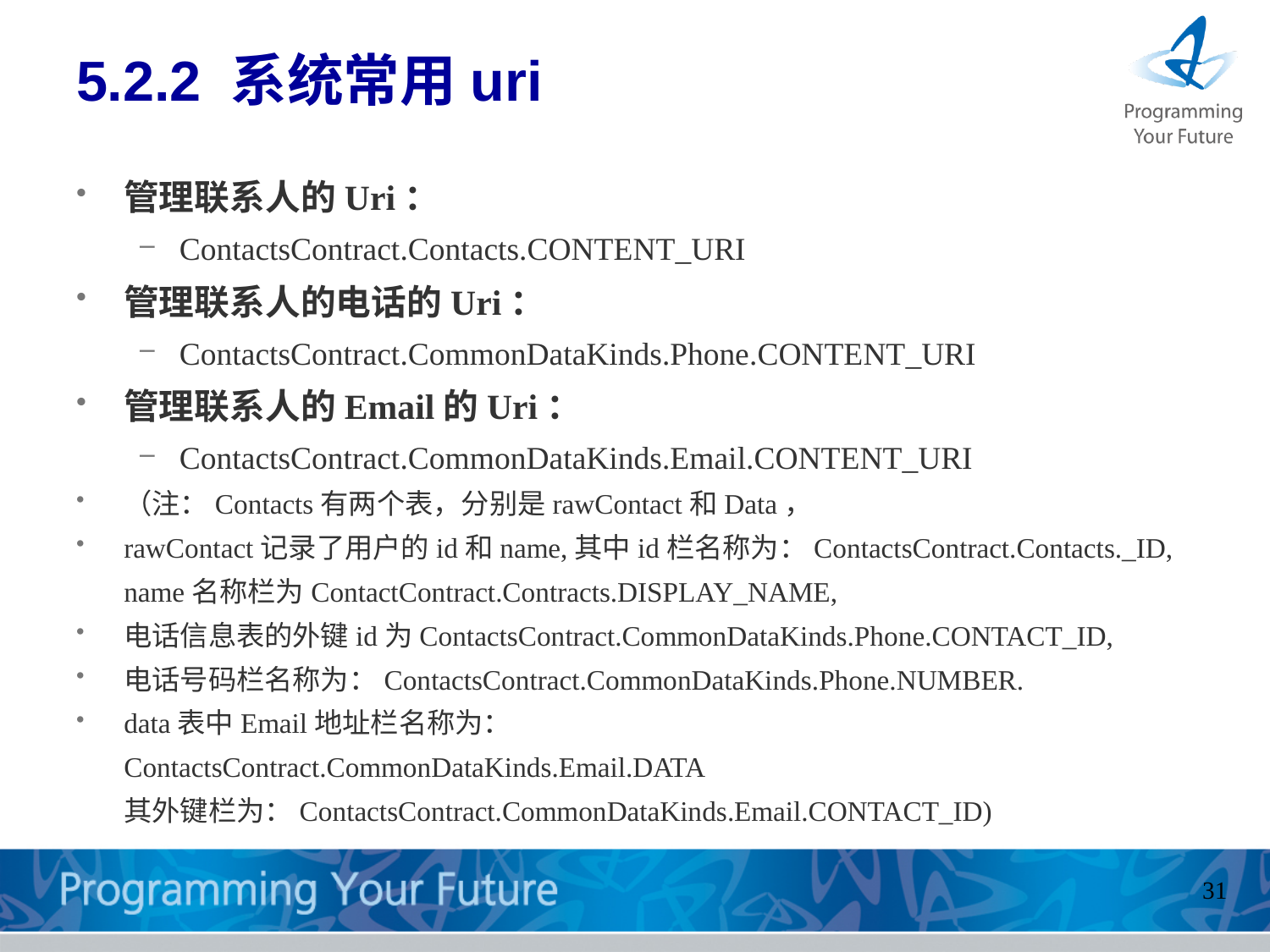

5.2.2 系统常用uri
管理联系人的Uri：
ContactsContract.Contacts.CONTENT_URI
管理联系人的电话的Uri：
ContactsContract.CommonDataKinds.Phone.CONTENT_URI
管理联系人的Email的Uri：
ContactsContract.CommonDataKinds.Email.CONTENT_URI
（注：Contacts有两个表，分别是rawContact和Data，
rawContact记录了用户的id和name,其中id栏名称为：ContactsContract.Contacts._ID, name名称栏为ContactContract.Contracts.DISPLAY_NAME,
电话信息表的外键id为ContactsContract.CommonDataKinds.Phone.CONTACT_ID,
电话号码栏名称为：ContactsContract.CommonDataKinds.Phone.NUMBER.
data表中Email地址栏名称为：
ContactsContract.CommonDataKinds.Email.DATA
其外键栏为：ContactsContract.CommonDataKinds.Email.CONTACT_ID)